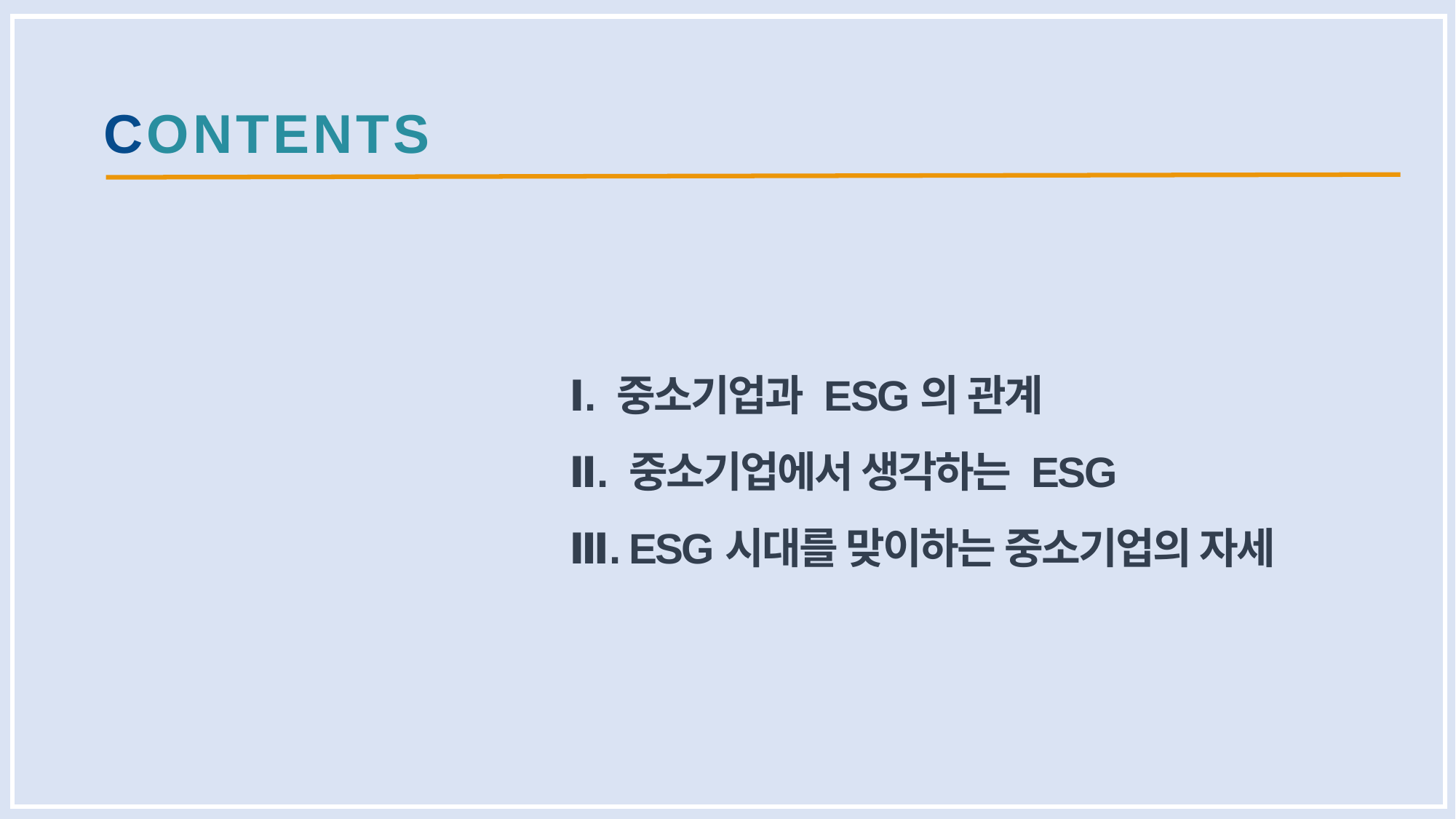

CONTENTS
Ⅰ. 중소기업과 ESG의 관계
Ⅱ. 중소기업에서 생각하는 ESG
Ⅲ. ESG시대를 맞이하는 중소기업의 자세